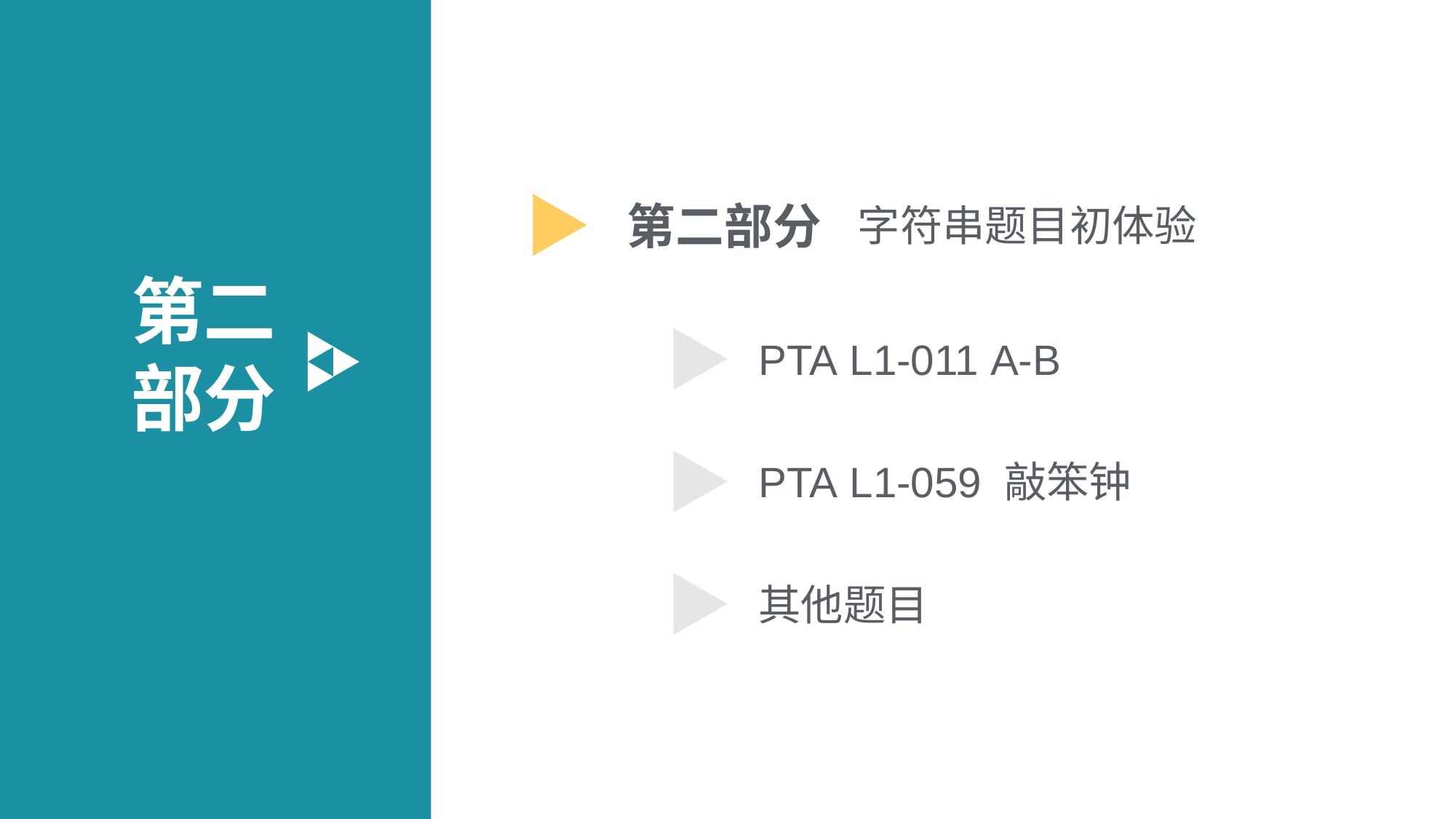

第二部分
字符串题目初体验

第二部分
PTA L1-011 A-B

PTA L1-059 敲笨钟

其他题目